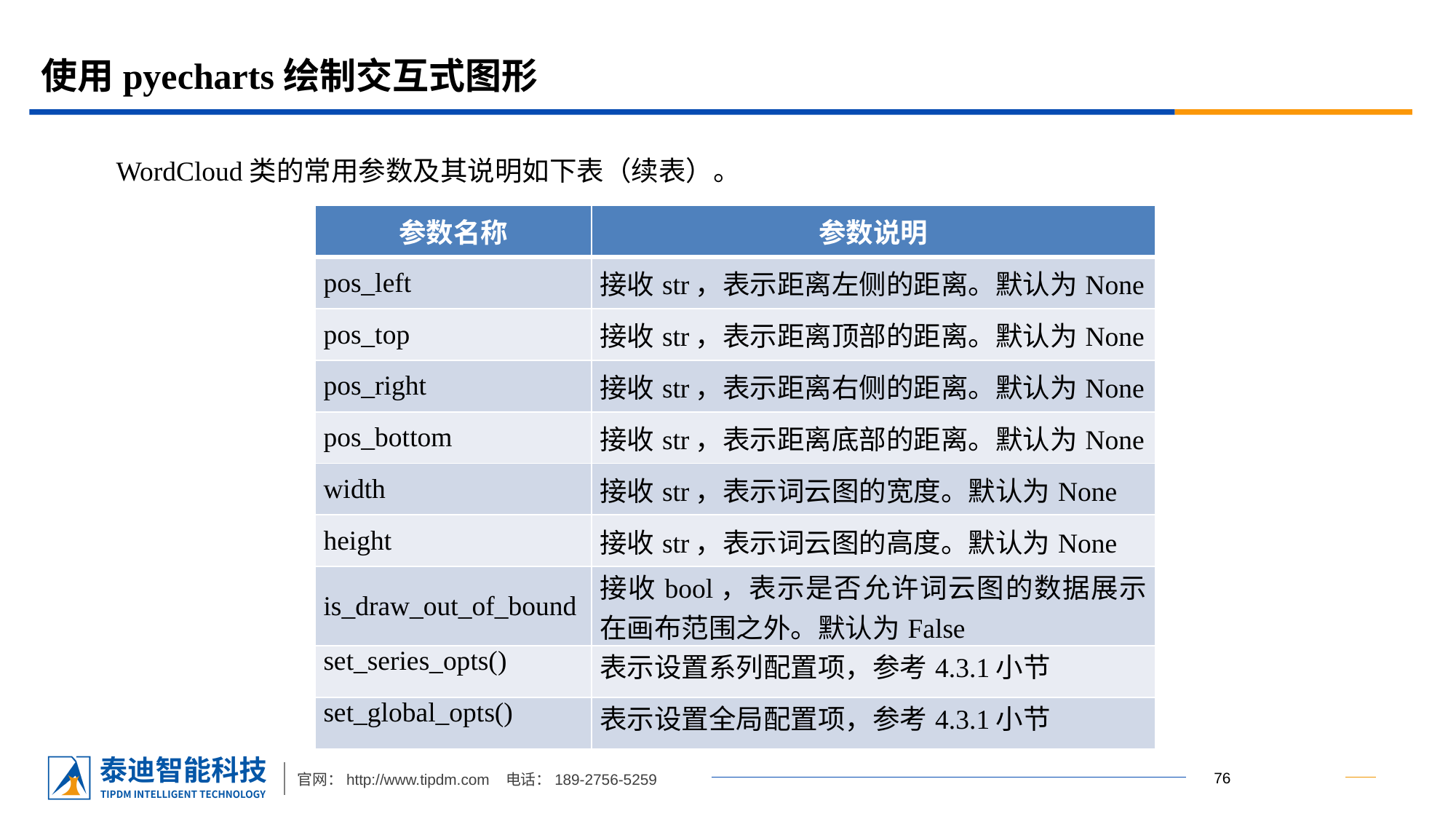

# 使用pyecharts绘制交互式图形
WordCloud类的常用参数及其说明如下表（续表）。

| 参数名称 | 参数说明 |
| --- | --- |
| pos\_left | 接收str，表示距离左侧的距离。默认为None |
| pos\_top | 接收str，表示距离顶部的距离。默认为None |
| pos\_right | 接收str，表示距离右侧的距离。默认为None |
| pos\_bottom | 接收str，表示距离底部的距离。默认为None |
| width | 接收str，表示词云图的宽度。默认为None |
| height | 接收str，表示词云图的高度。默认为None |
| is\_draw\_out\_of\_bound | 接收bool，表示是否允许词云图的数据展示在画布范围之外。默认为False |
| set\_series\_opts() | 表示设置系列配置项，参考4.3.1小节 |
| set\_global\_opts() | 表示设置全局配置项，参考4.3.1小节 |